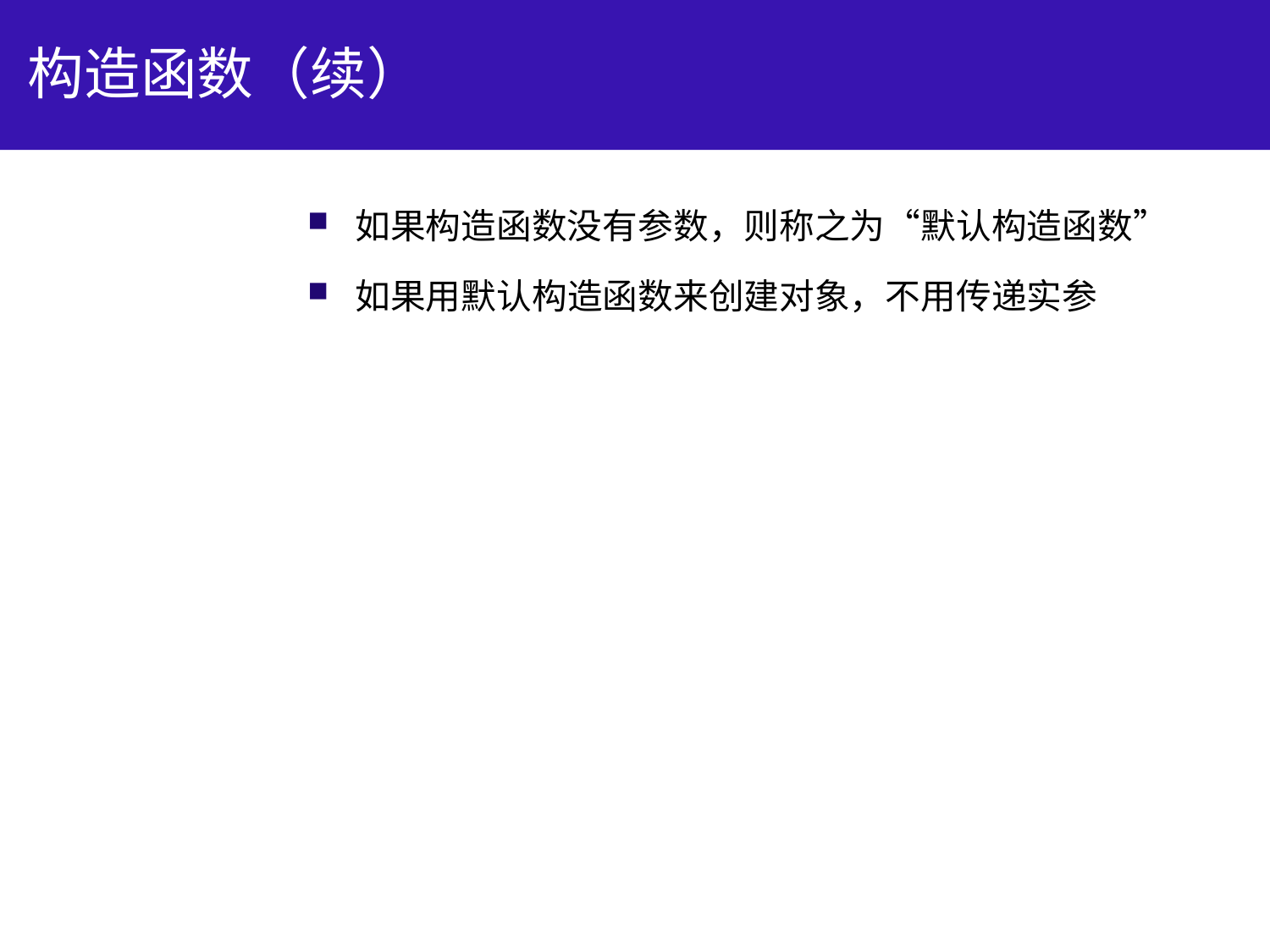

# 构造函数（续）
如果构造函数没有参数，则称之为“默认构造函数”
如果用默认构造函数来创建对象，不用传递实参

39